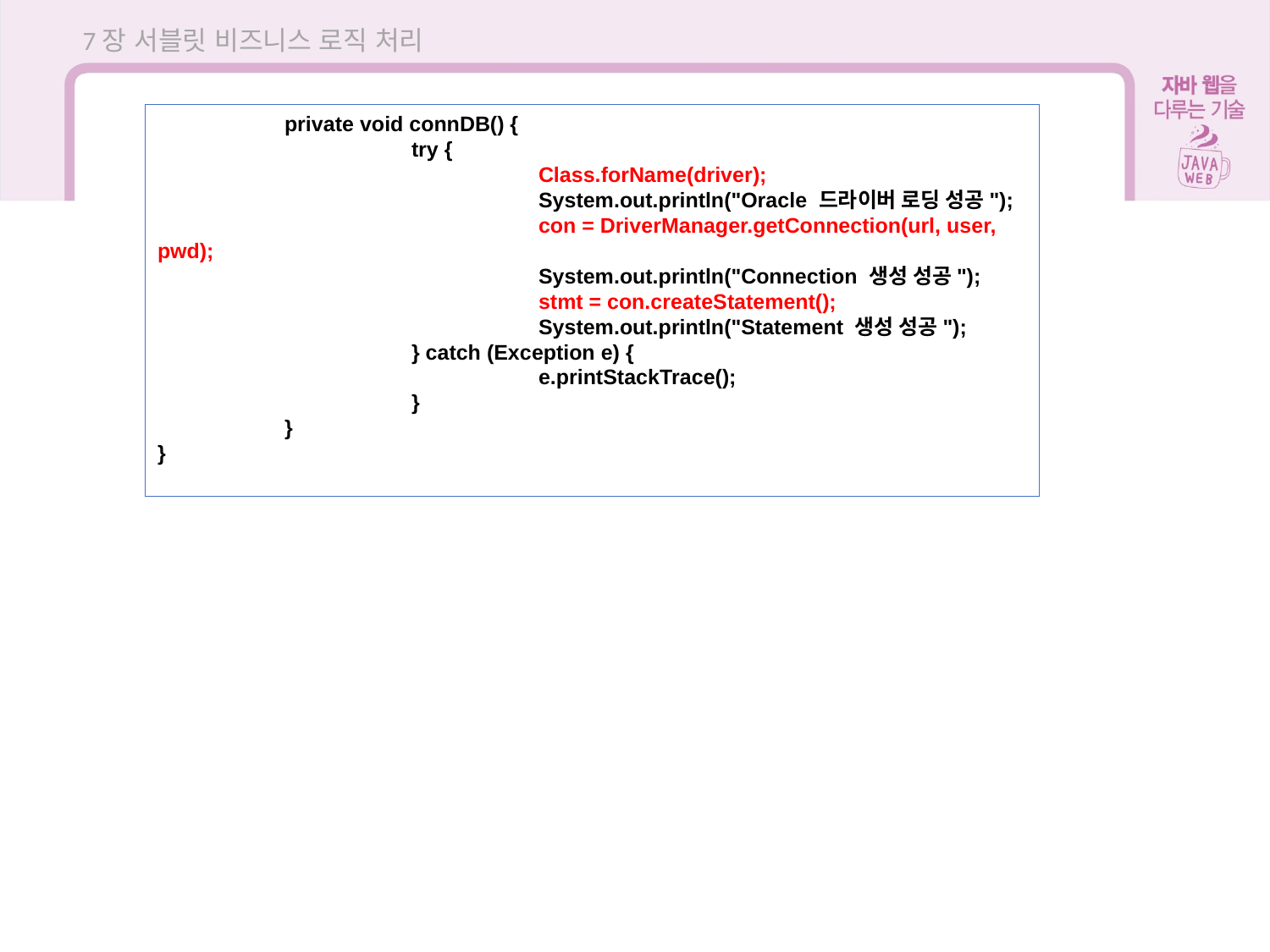

7장 서블릿 비즈니스 로직 처리
7.2 서블릿의 데이터베이스 연동하기
	private void connDB() {
		try {
			Class.forName(driver);
			System.out.println("Oracle 드라이버 로딩 성공");
			con = DriverManager.getConnection(url, user, pwd);
			System.out.println("Connection 생성 성공");
			stmt = con.createStatement();
			System.out.println("Statement 생성 성공");
		} catch (Exception e) {
			e.printStackTrace();
		}
	}
}